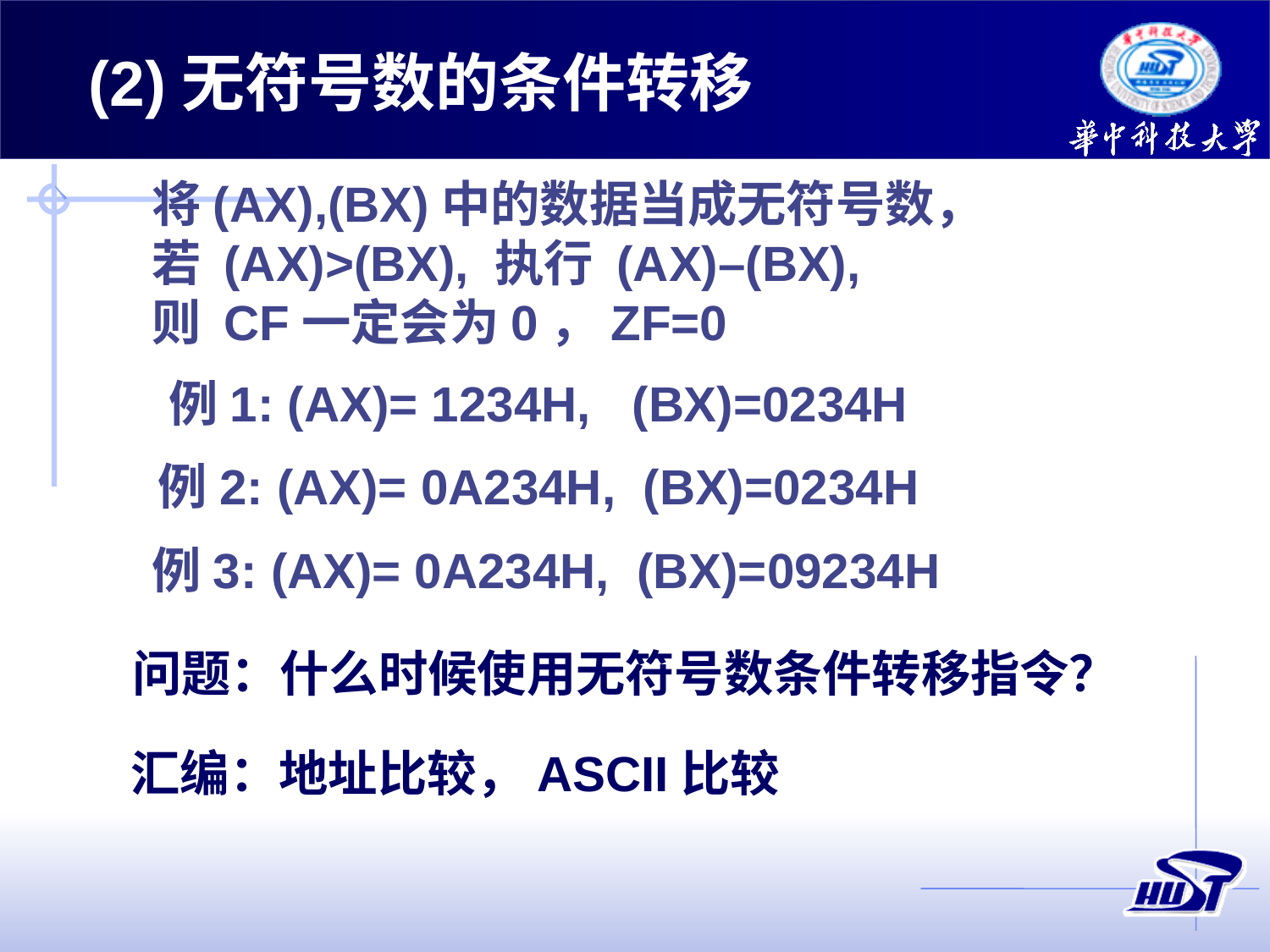

(2)无符号数的条件转移
  将(AX),(BX)中的数据当成无符号数，
  若 (AX)>(BX), 执行 (AX)–(BX),
  则 CF一定会为0，ZF=0
例1: (AX)= 1234H,   (BX)=0234H
例2: (AX)= 0A234H,  (BX)=0234H
例3: (AX)= 0A234H,  (BX)=09234H
问题：什么时候使用无符号数条件转移指令？
汇编：地址比较，ASCII比较